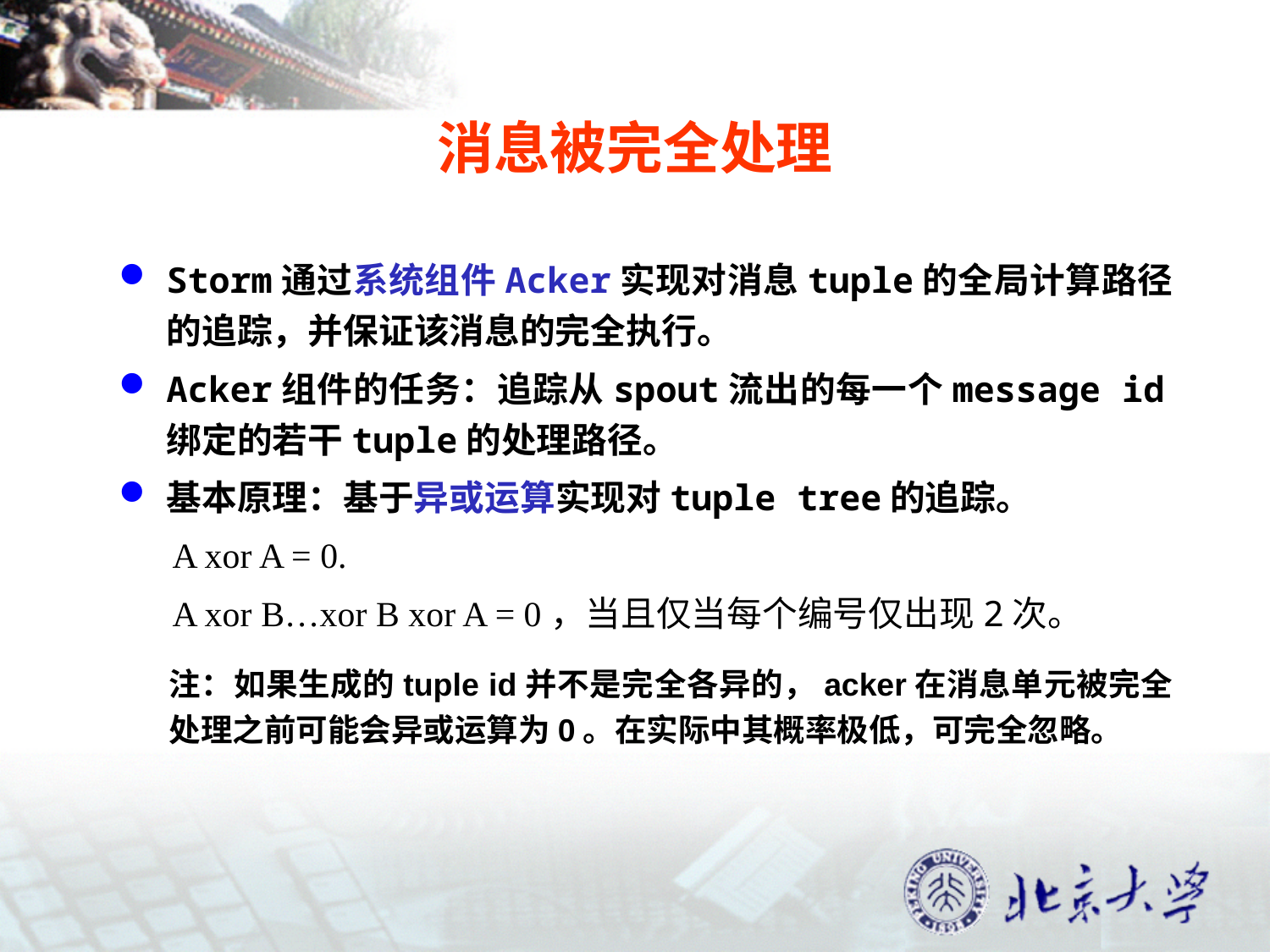

# 消息被完全处理
Storm通过系统组件Acker实现对消息tuple的全局计算路径的追踪，并保证该消息的完全执行。
Acker组件的任务：追踪从spout流出的每一个message id绑定的若干tuple的处理路径。
基本原理：基于异或运算实现对tuple tree的追踪。
      A xor A = 0.
      A xor B…xor B xor A = 0，当且仅当每个编号仅出现2次。

注：如果生成的tuple id并不是完全各异的，acker在消息单元被完全处理之前可能会异或运算为0。在实际中其概率极低，可完全忽略。